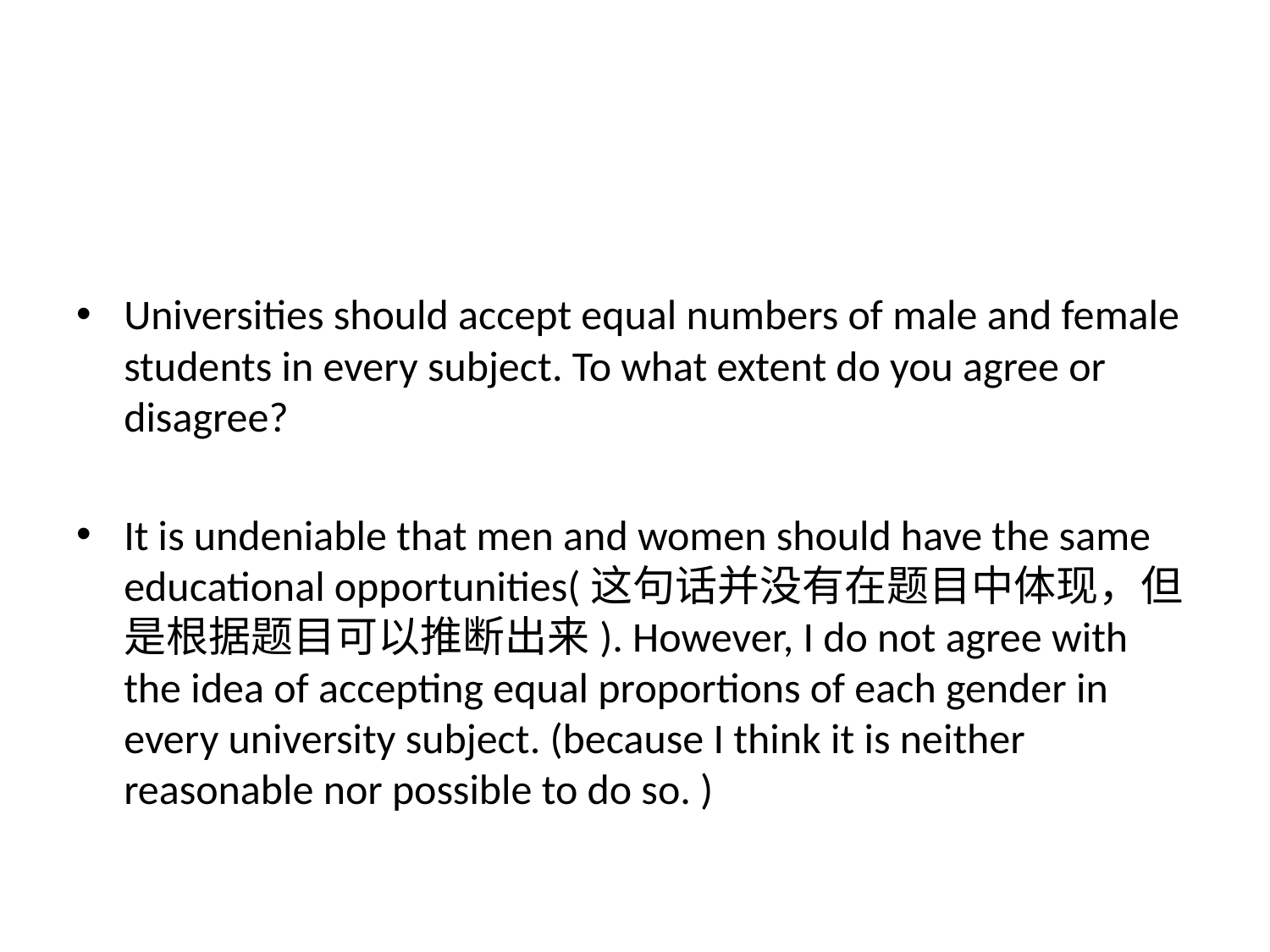

#

Universities should accept equal numbers of male and female students in every subject. To what extent do you agree or disagree?

It is undeniable that men and women should have the same educational opportunities(这句话并没有在题目中体现，但是根据题目可以推断出来). However, I do not agree with the idea of accepting equal proportions of each gender in every university subject. (because I think it is neither reasonable nor possible to do so. )